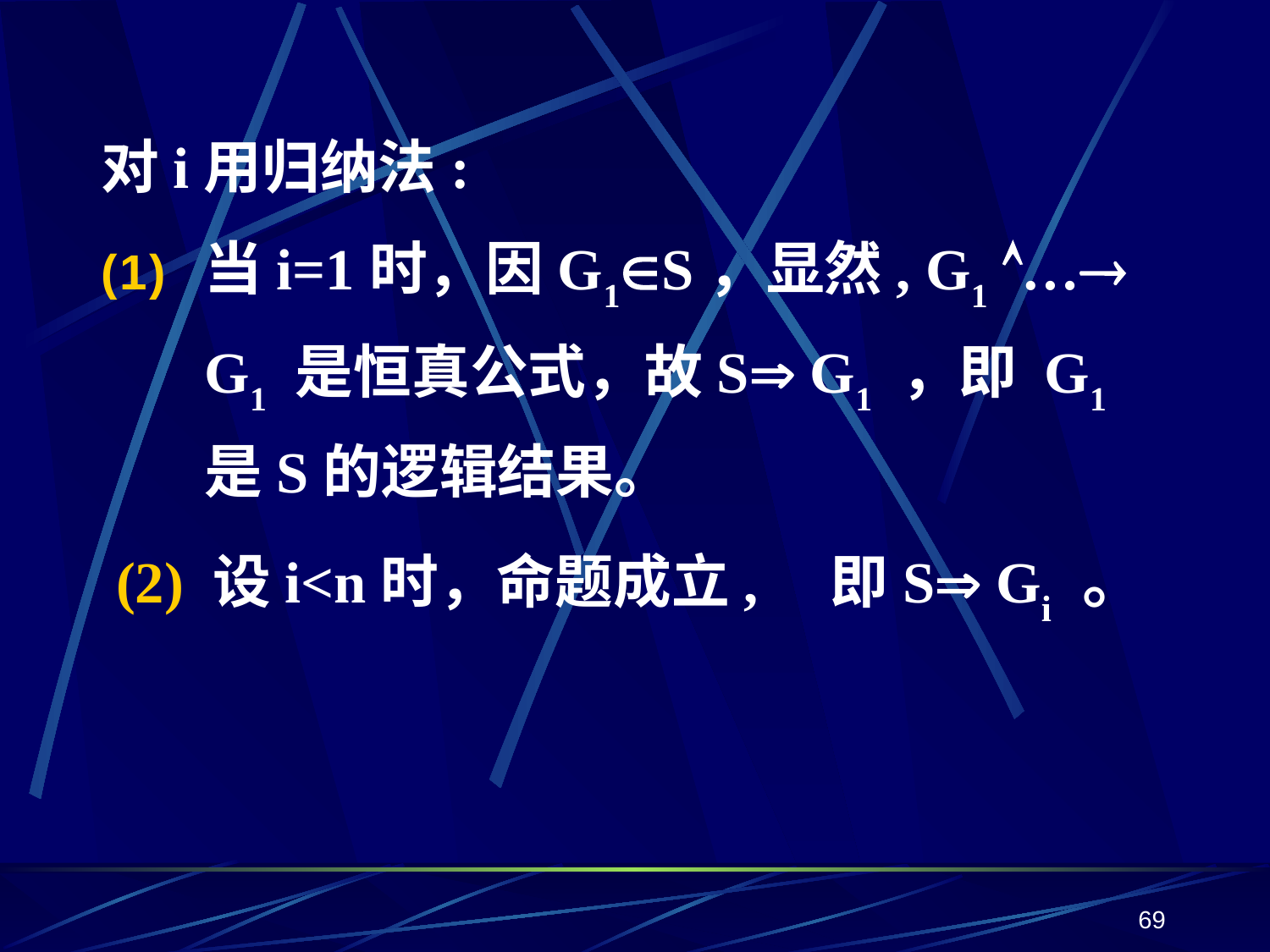

对i用归纳法:
当i=1时，因G1∈S，显然, G1 ∧…→ G1 是恒真公式，故S⇒ G1 ，即 G1 是S的逻辑结果。
 (2) 设i<n时，命题成立,　即S⇒ Gi 。

69